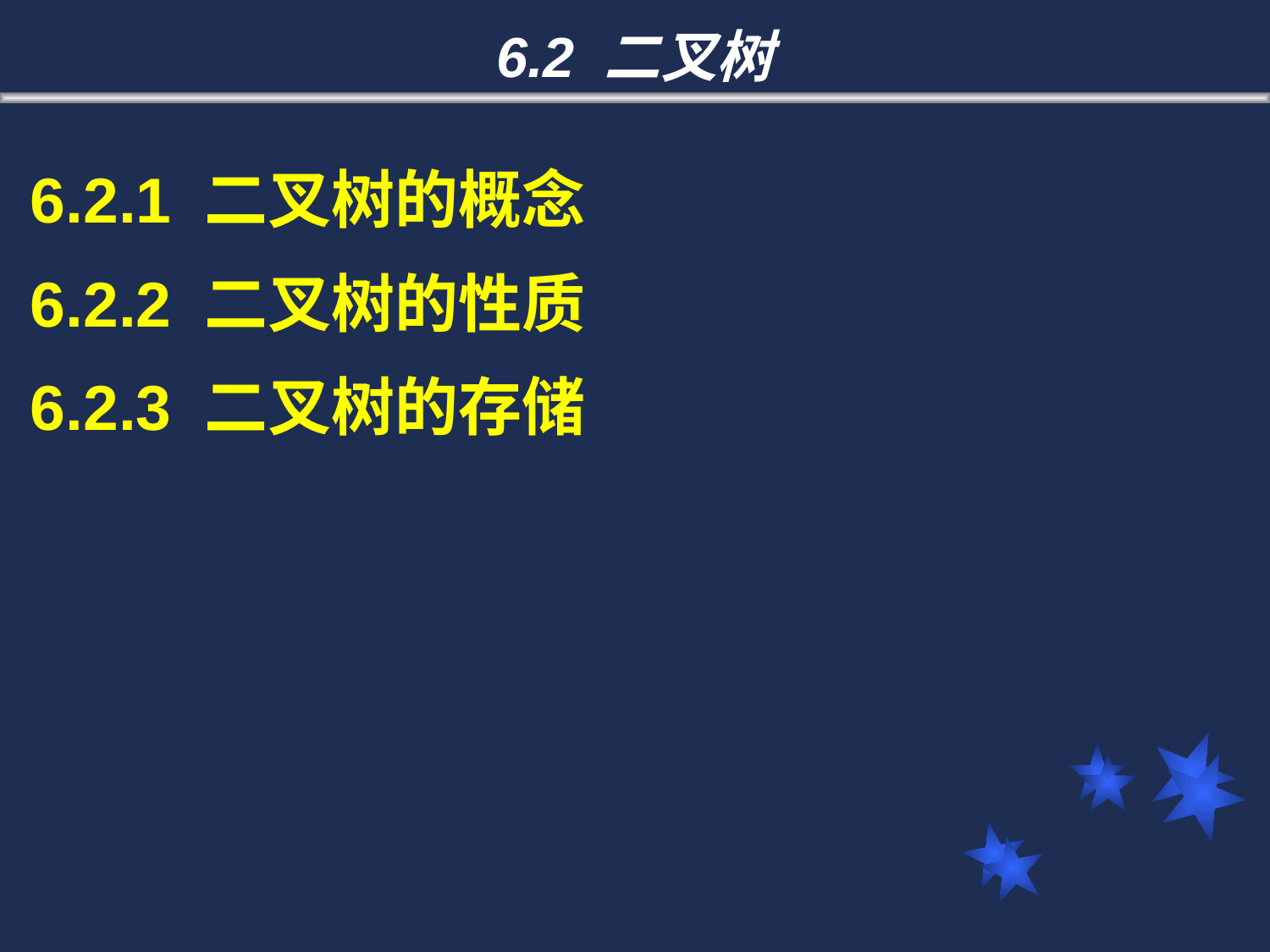

# 6.2 二叉树
 6.2.1 二叉树的概念
 6.2.2 二叉树的性质
 6.2.3 二叉树的存储